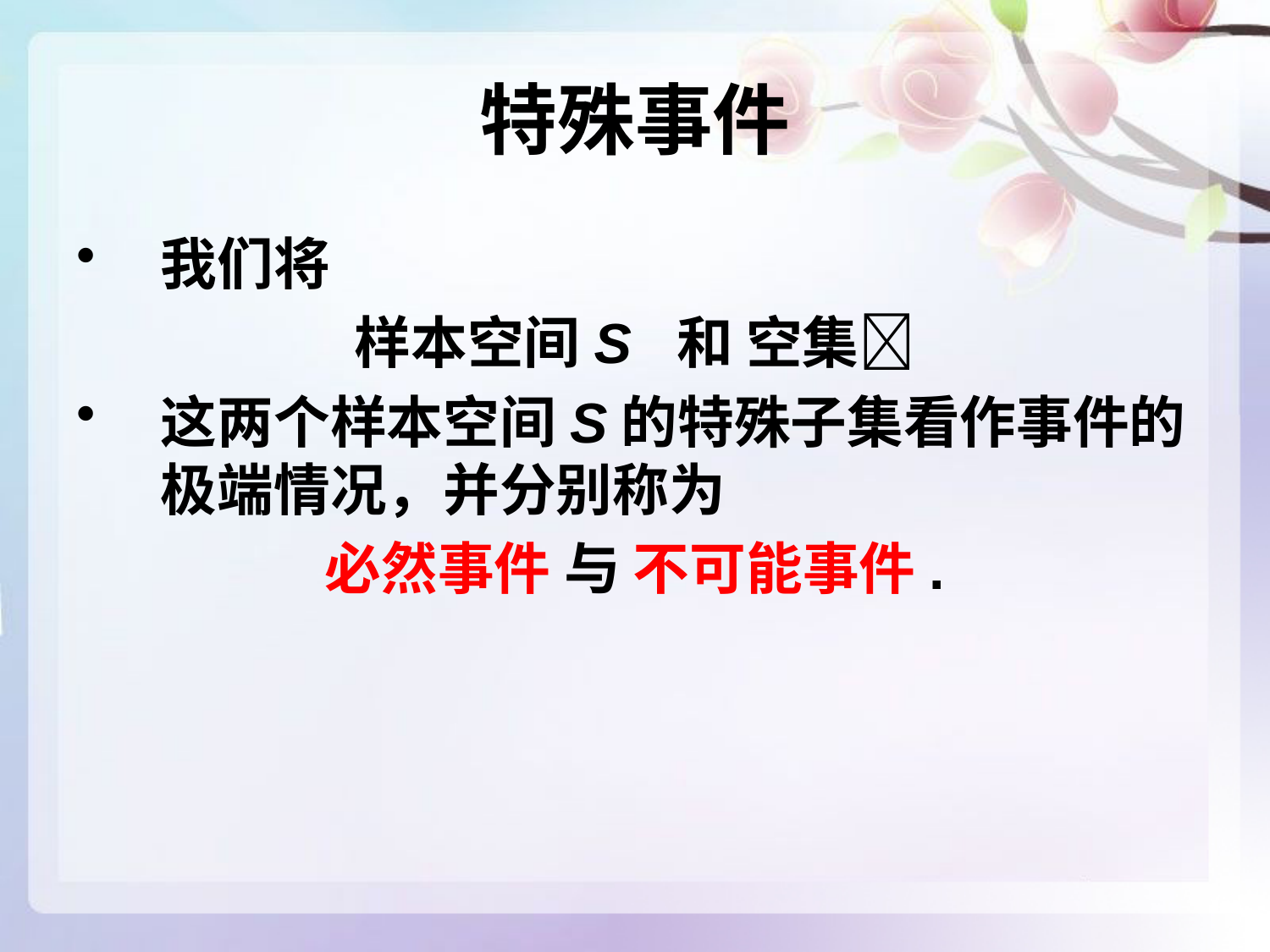

# 特殊事件
我们将
样本空间S  和 空集∅
这两个样本空间S的特殊子集看作事件的极端情况，并分别称为
必然事件 与 不可能事件.